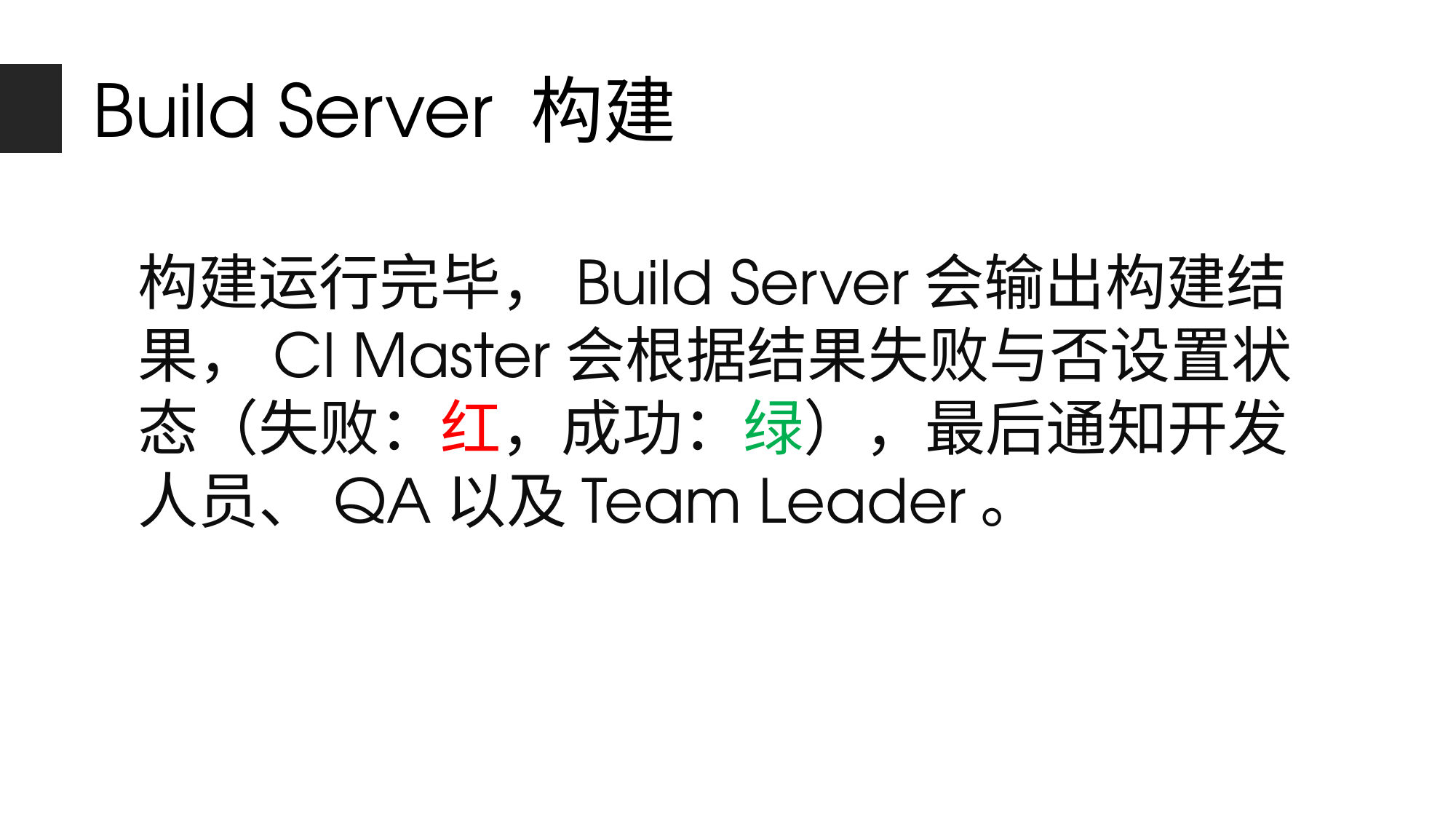

Build Server 构建

构建运行完毕，Build Server会输出构建结果，CI Master会根据结果失败与否设置状态（失败：红，成功：绿），最后通知开发人员、QA以及Team Leader。